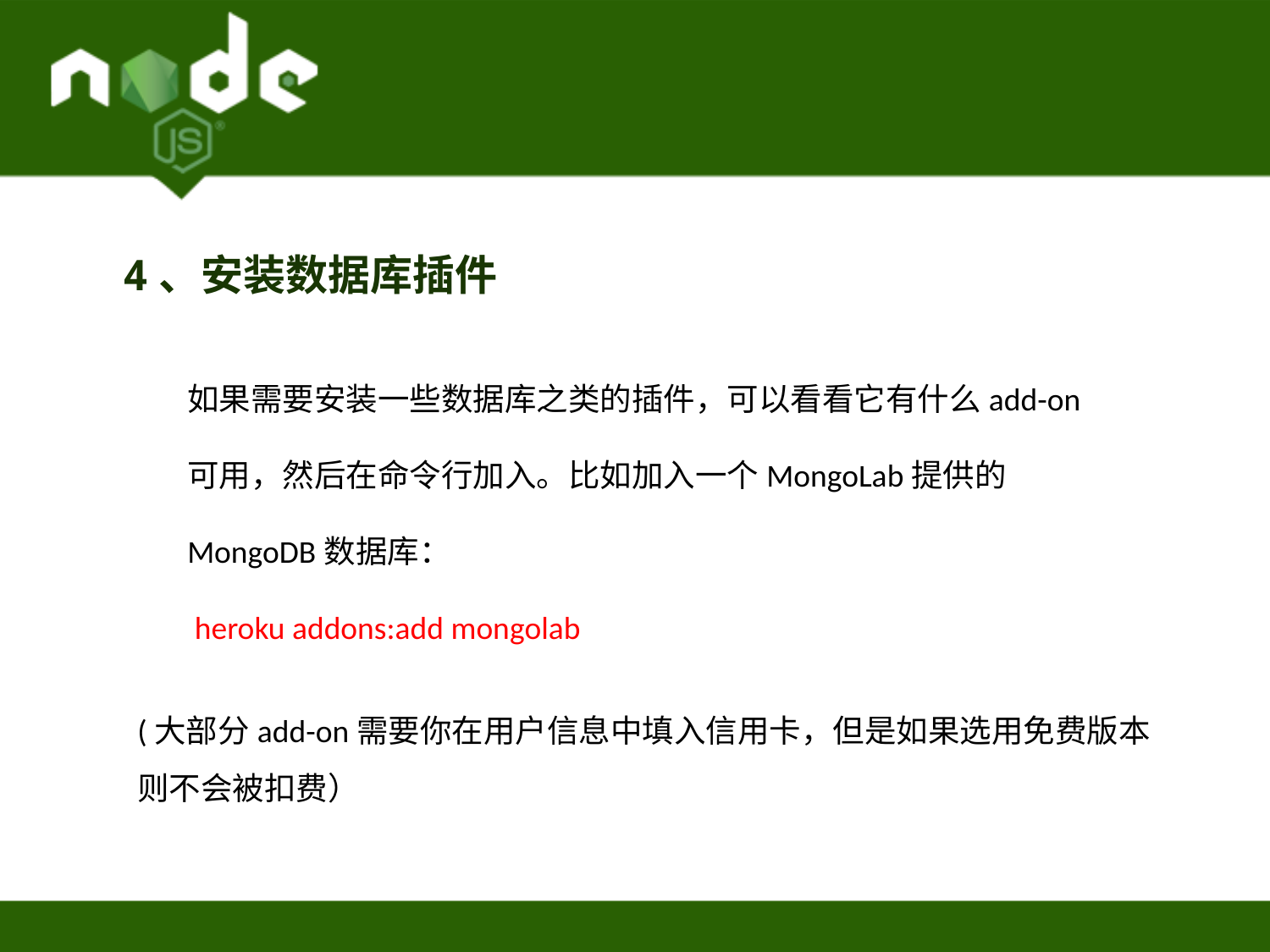

4、安装数据库插件
如果需要安装一些数据库之类的插件，可以看看它有什么add-on可用，然后在命令行加入。比如加入一个MongoLab提供的MongoDB数据库：
 heroku addons:add mongolab
(大部分add-on需要你在用户信息中填入信用卡，但是如果选用免费版本则不会被扣费）